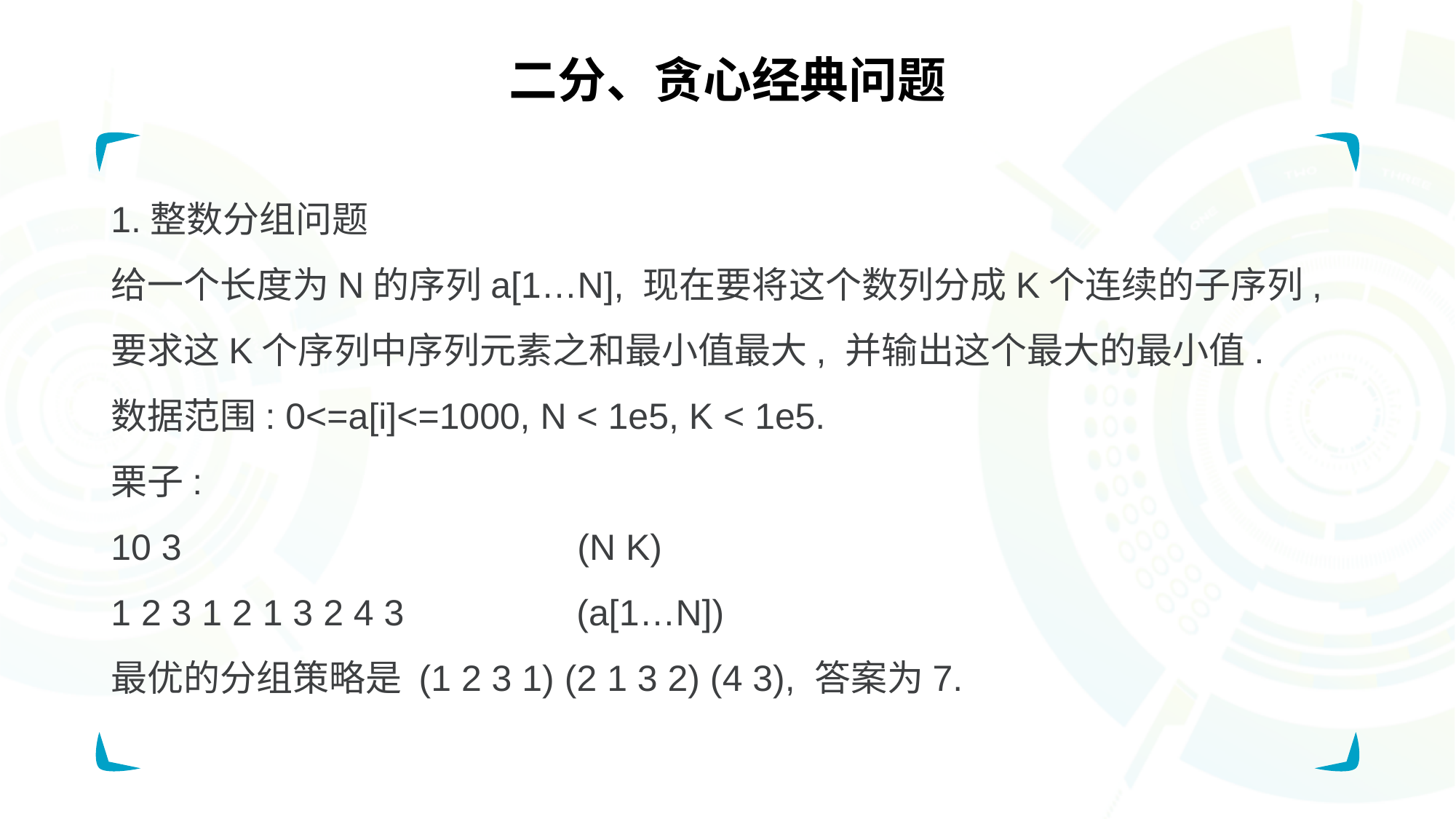

# 二分、贪心经典问题

1.整数分组问题
给一个长度为N的序列a[1…N], 现在要将这个数列分成K个连续的子序列, 要求这K个序列中序列元素之和最小值最大, 并输出这个最大的最小值.
数据范围: 0<=a[i]<=1000, N < 1e5, K < 1e5.
栗子:
10 3                                       (N K)
1 2 3 1 2 1 3 2 4 3                 (a[1…N])
最优的分组策略是 (1 2 3 1) (2 1 3 2) (4 3), 答案为7.